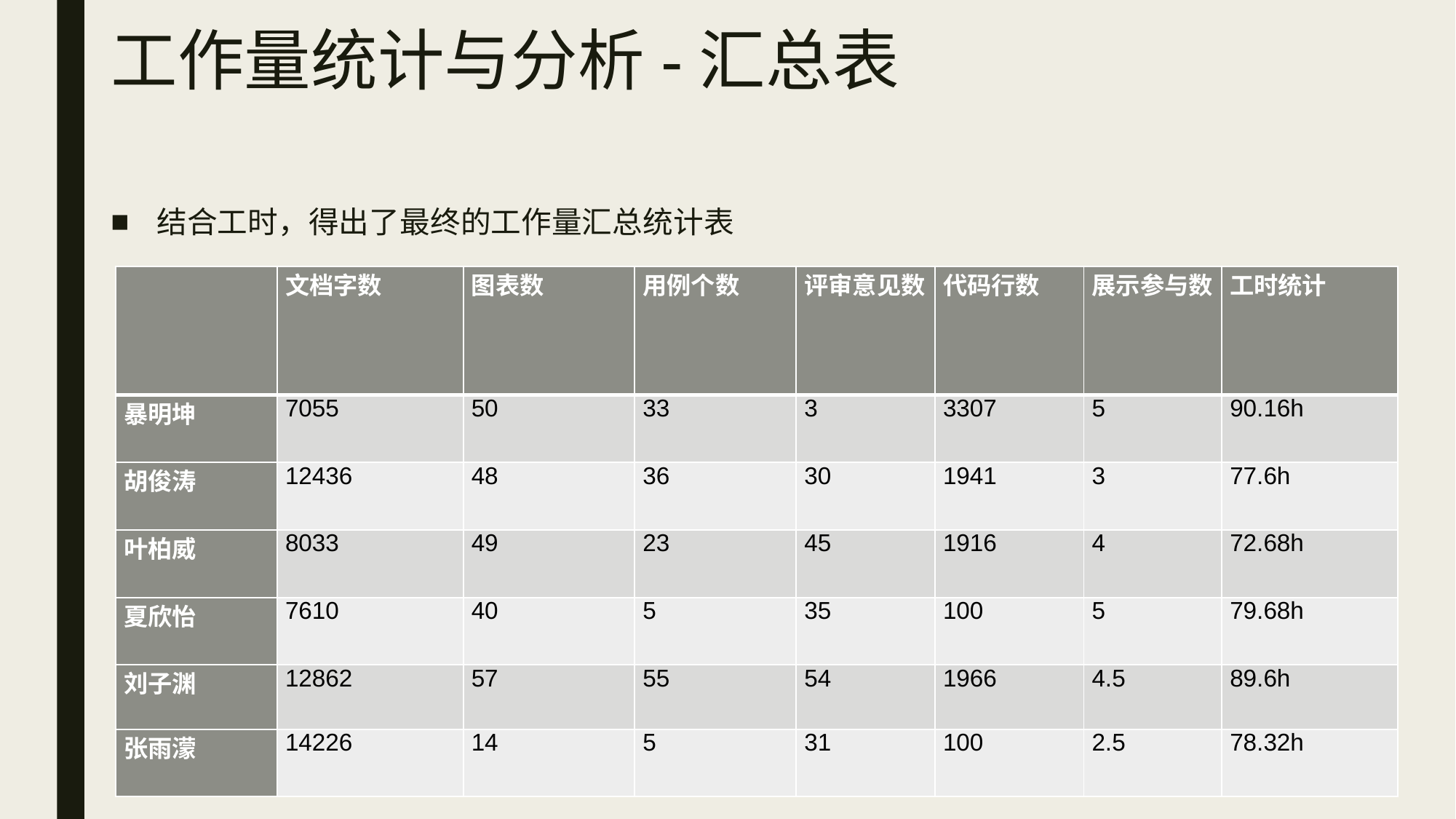

# 工作量统计与分析-汇总表
结合工时，得出了最终的工作量汇总统计表
|  | 文档字数 | 图表数 | 用例个数 | 评审意见数 | 代码行数 | 展示参与数 | 工时统计 |
| --- | --- | --- | --- | --- | --- | --- | --- |
| 暴明坤 | 7055 | 50 | 33 | 3 | 3307 | 5 | 90.16h |
| 胡俊涛 | 12436 | 48 | 36 | 30 | 1941 | 3 | 77.6h |
| 叶柏威 | 8033 | 49 | 23 | 45 | 1916 | 4 | 72.68h |
| 夏欣怡 | 7610 | 40 | 5 | 35 | 100 | 5 | 79.68h |
| 刘子渊 | 12862 | 57 | 55 | 54 | 1966 | 4.5 | 89.6h |
| 张雨濛 | 14226 | 14 | 5 | 31 | 100 | 2.5 | 78.32h |